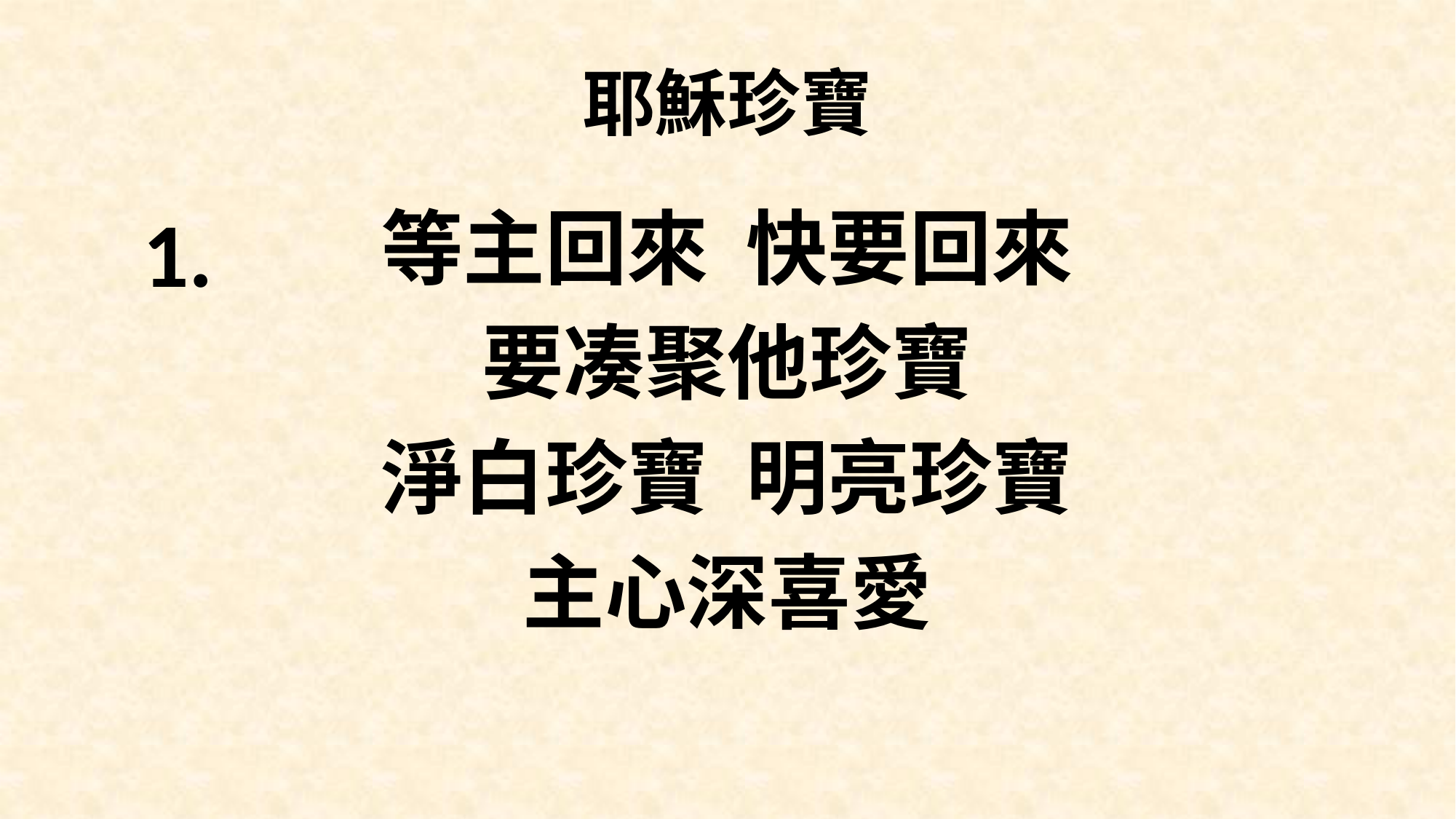

# 耶穌珍寶
等主回來  快要回來
要凑聚他珍寶
淨白珍寶  明亮珍寶
主心深喜愛
1.